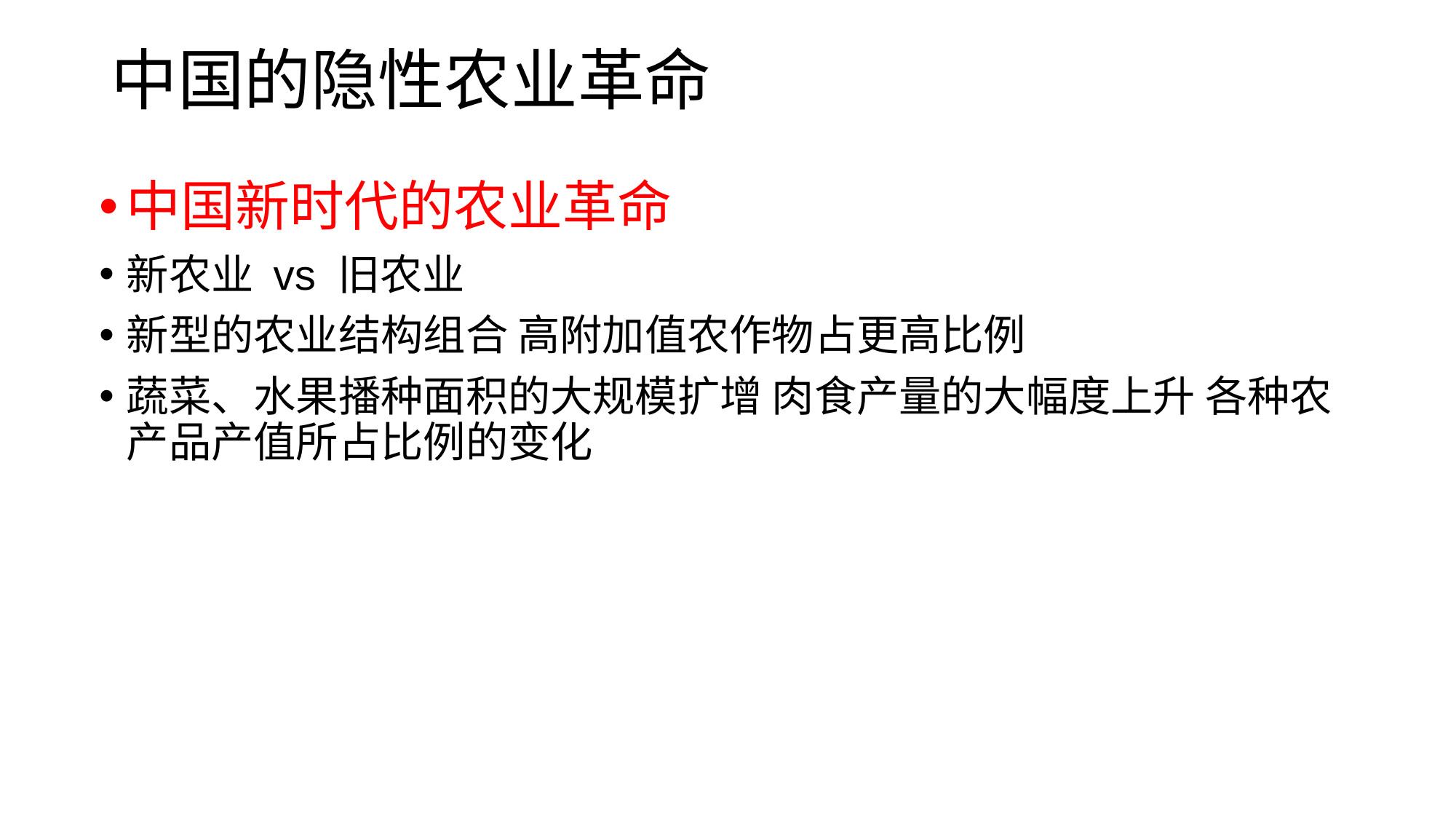

# 中国的隐性农业革命
中国新时代的农业革命
新农业 vs 旧农业
新型的农业结构组合 高附加值农作物占更高比例
蔬菜、水果播种面积的大规模扩增 肉食产量的大幅度上升 各种农产品产值所占比例的变化